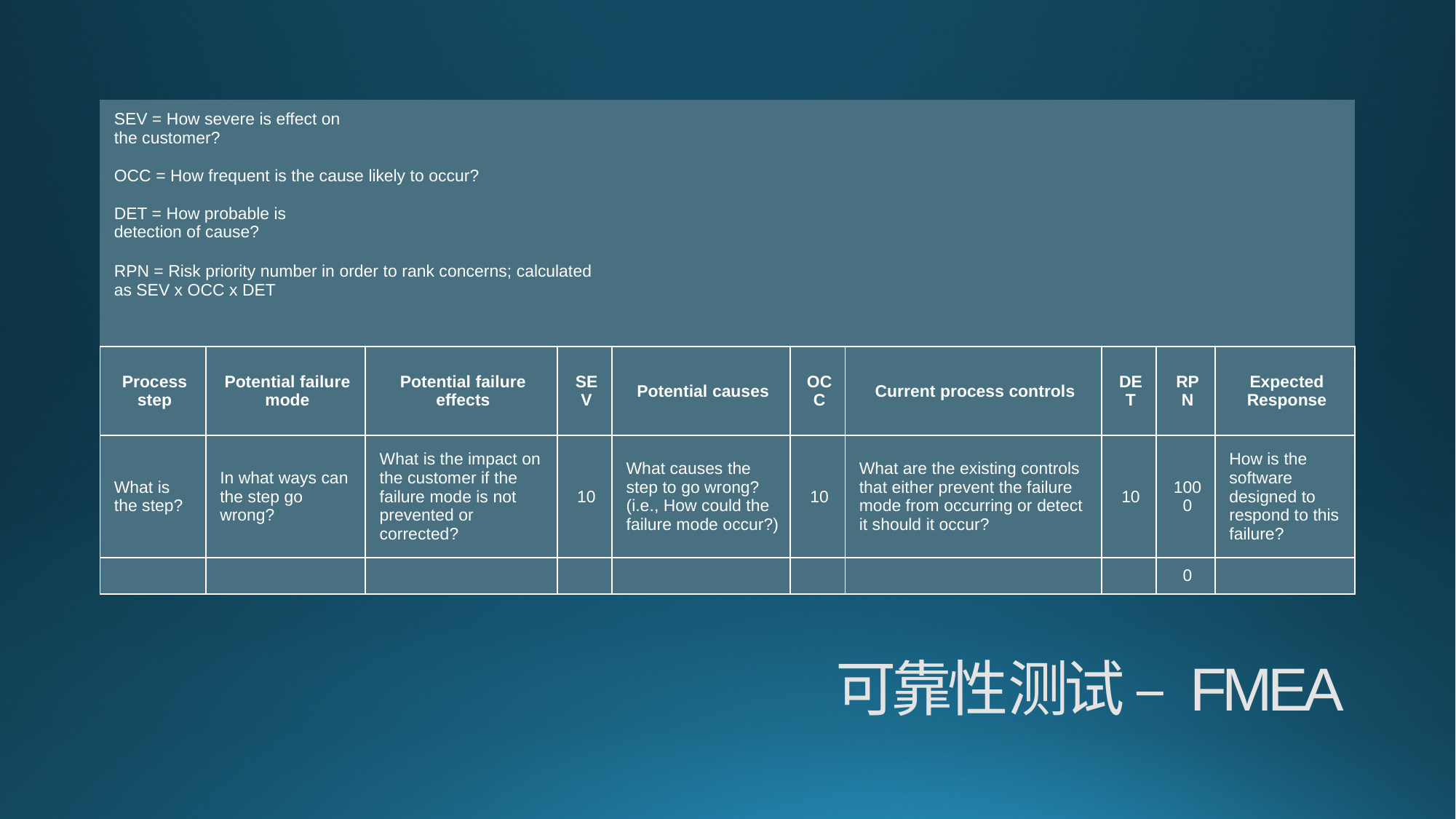

| SEV = How severe is effect on the customer? |  |  |  |  |  |  |  |  |  |
| --- | --- | --- | --- | --- | --- | --- | --- | --- | --- |
| OCC = How frequent is the cause likely to occur? |  |  |  |  |  |  |  |  |  |
| DET = How probable is detection of cause? |  |  |  |  |  |  |  |  |  |
| RPN = Risk priority number in order to rank concerns; calculated as SEV x OCC x DET |  |  |  |  |  |  |  |  |  |
|  |  |  |  |  |  |  |  |  |  |
| Process step | Potential failure mode | Potential failure effects | SEV | Potential causes | OCC | Current process controls | DET | RPN | Expected Response |
| What is the step? | In what ways can the step go wrong? | What is the impact on the customer if the failure mode is not prevented or corrected? | 10 | What causes the step to go wrong? (i.e., How could the failure mode occur?) | 10 | What are the existing controls that either prevent the failure mode from occurring or detect it should it occur? | 10 | 1000 | How is the software designed to respond to this failure? |
|  |  |  |  |  |  |  |  | 0 |  |
# 可靠性测试 – FMEA